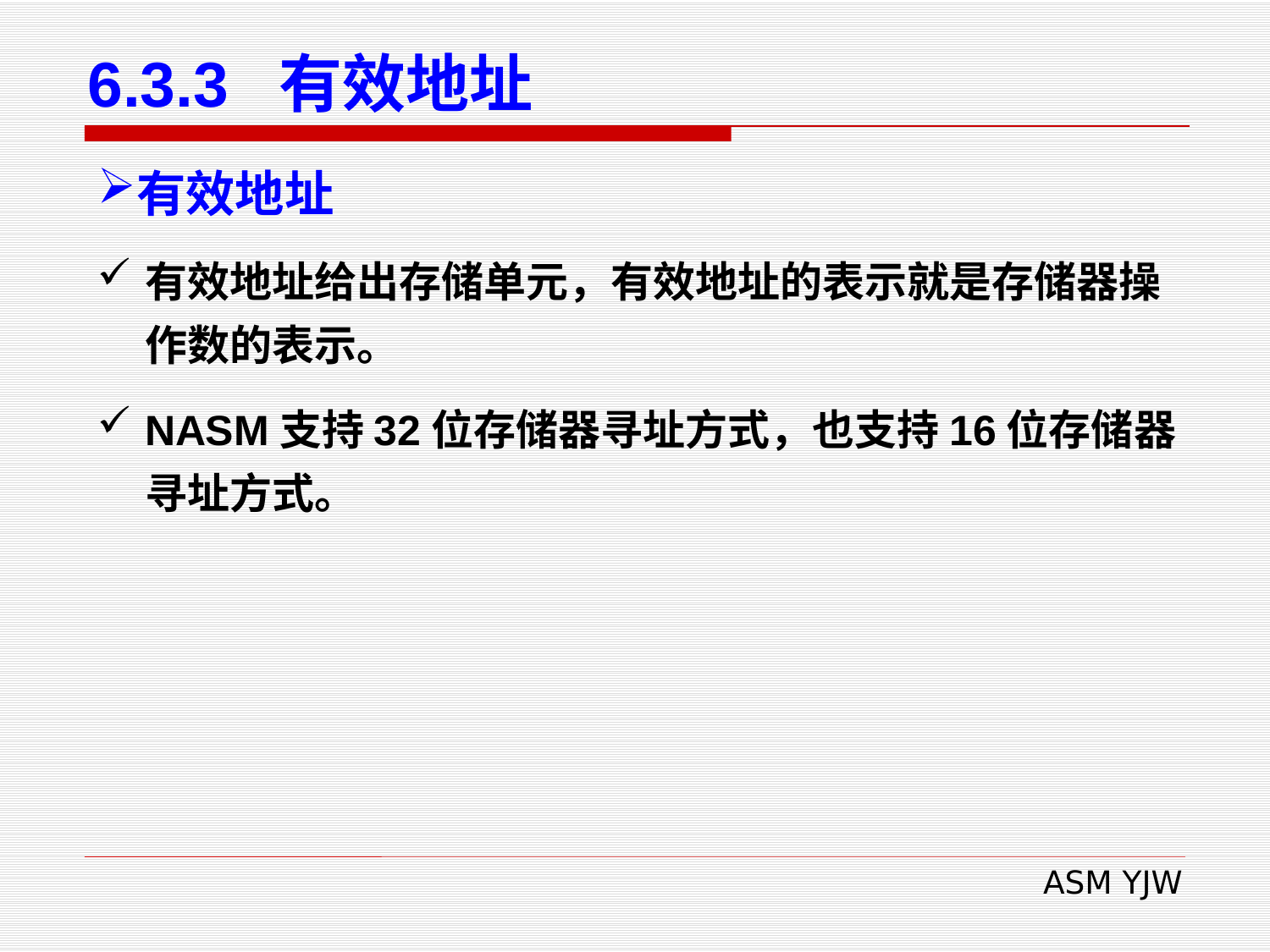

# 6.3.3  有效地址
有效地址

有效地址给出存储单元，有效地址的表示就是存储器操作数的表示。
NASM支持32位存储器寻址方式，也支持16位存储器寻址方式。